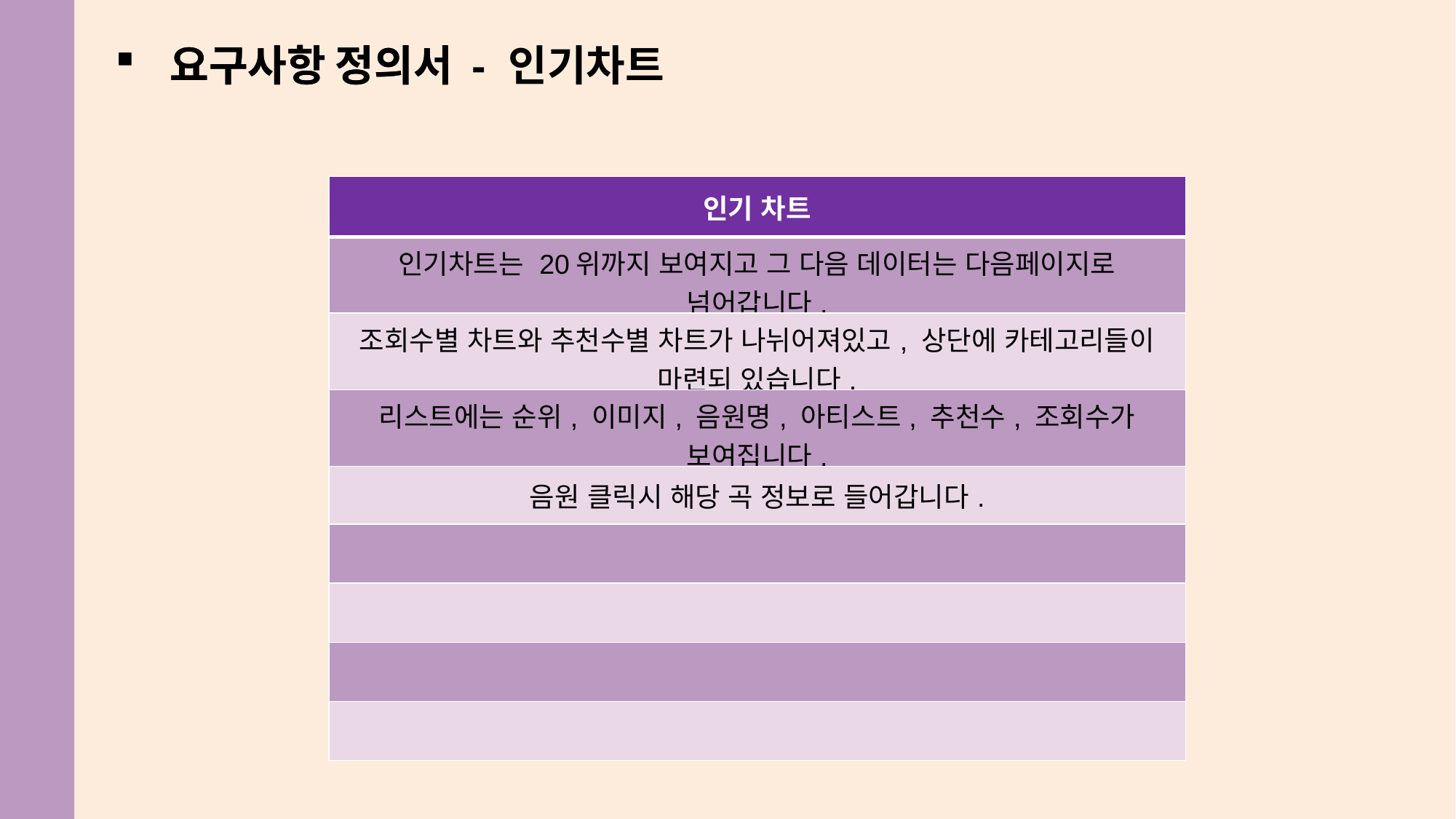

요구사항 정의서
요구사항 정의서 - 인기차트
| 인기 차트 |
| --- |
| 인기차트는 20위까지 보여지고 그 다음 데이터는 다음페이지로 넘어갑니다. |
| 조회수별 차트와 추천수별 차트가 나뉘어져있고, 상단에 카테고리들이 마련되 있습니다. |
| 리스트에는 순위, 이미지, 음원명, 아티스트, 추천수, 조회수가 보여집니다. |
| 음원 클릭시 해당 곡 정보로 들어갑니다. |
|  |
|  |
|  |
|  |